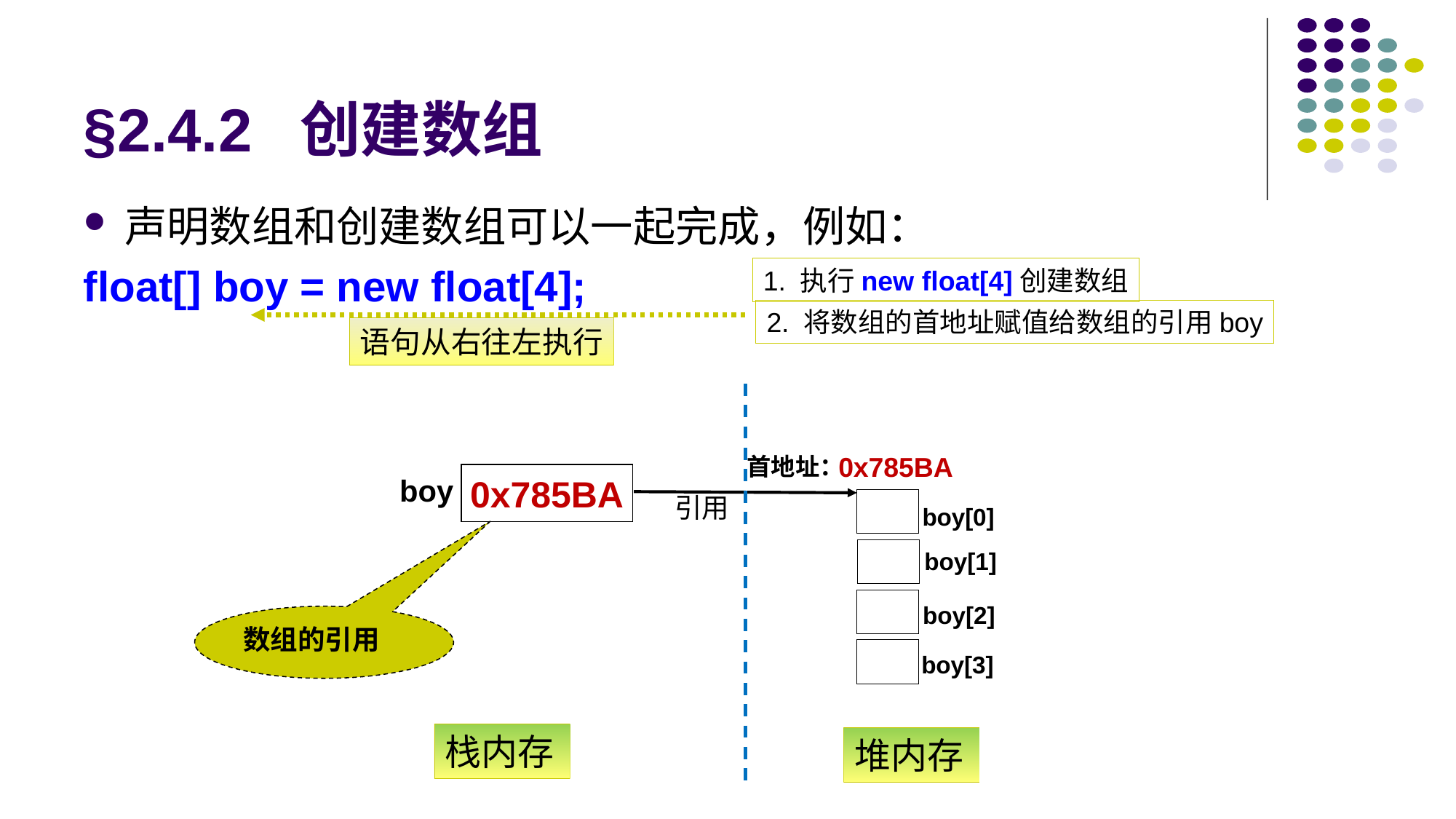

# §2.4.2  创建数组
声明数组和创建数组可以一起完成，例如：
float[] boy = new float[4];

1. 执行new float[4]创建数组
2. 将数组的首地址赋值给数组的引用boy
语句从右往左执行
0x785BA
首地址：
0x785BA
boy
引用

boy[0]
boy[1]
boy[2]
数组的引用
boy[3]
栈内存
堆内存
60